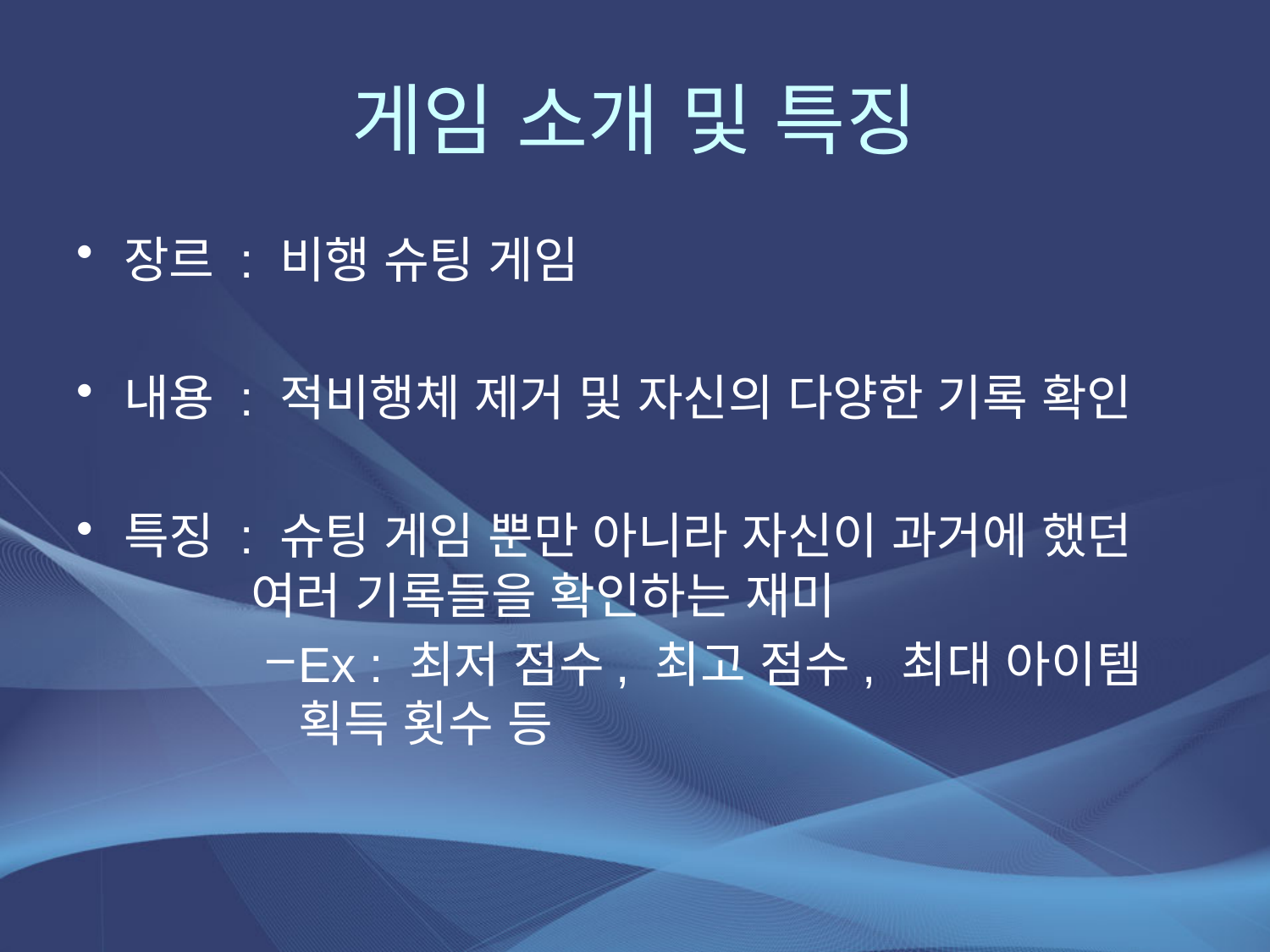

# 게임 소개 및 특징
장르 : 비행 슈팅 게임

내용 : 적비행체 제거 및 자신의 다양한 기록 확인

특징 : 슈팅 게임 뿐만 아니라 자신이 과거에 했던     	여러 기록들을 확인하는 재미
Ex : 최저 점수, 최고 점수, 최대 아이템 획득 횟수 등